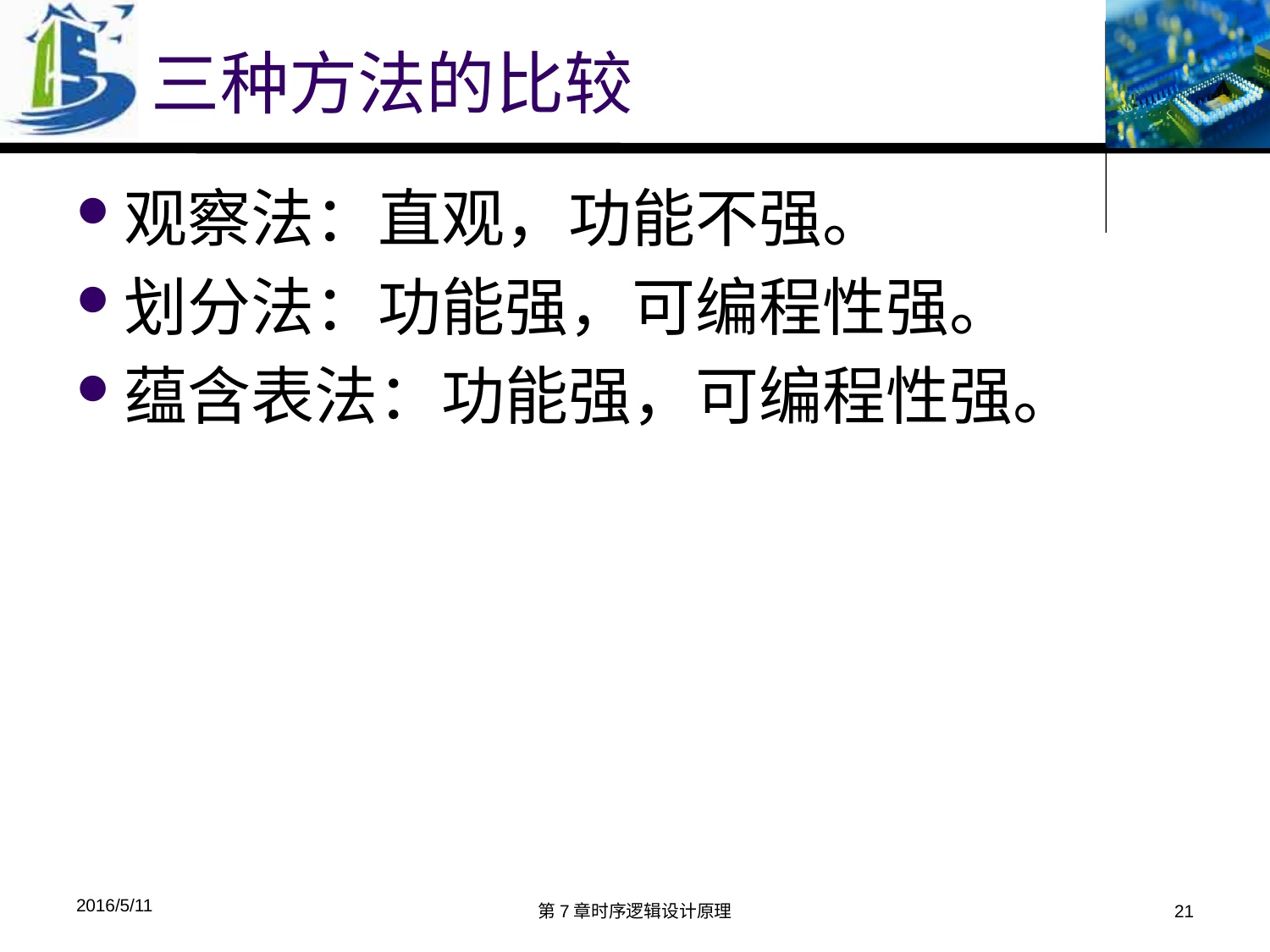

# 三种方法的比较
观察法：直观，功能不强。
划分法：功能强，可编程性强。
蕴含表法：功能强，可编程性强。

2016/5/11
第7章时序逻辑设计原理
21